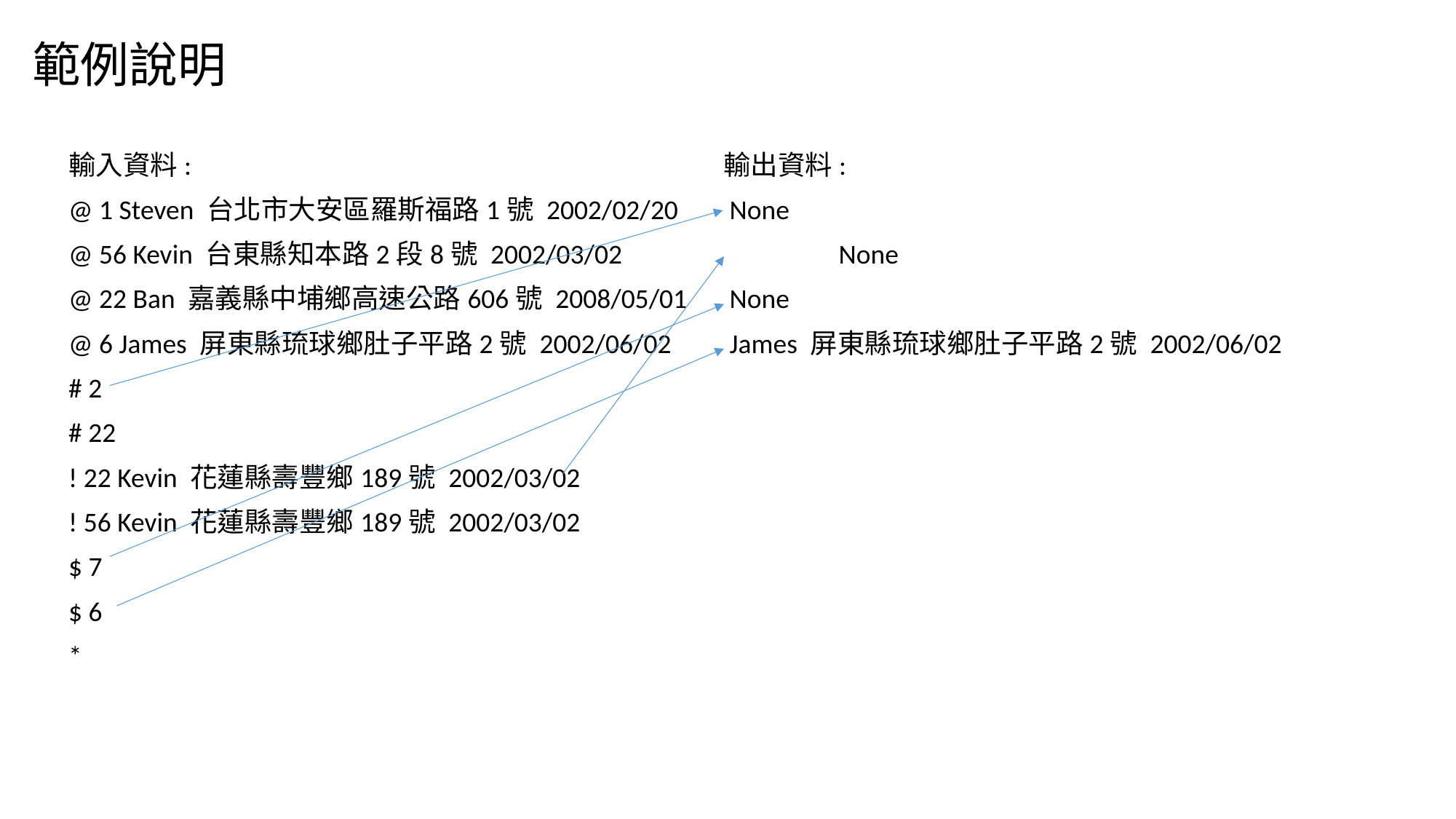

# 範例說明
輸入資料:					輸出資料:
@ 1 Steven 台北市大安區羅斯福路1號 2002/02/20    	 None
@ 56 Kevin 台東縣知本路2段8號 2002/03/02		 None
@ 22 Ban 嘉義縣中埔鄉高速公路606號 2008/05/01	 None
@ 6 James 屏東縣琉球鄉肚子平路2號 2002/06/02	 James 屏東縣琉球鄉肚子平路2號 2002/06/02
# 2
# 22
! 22 Kevin 花蓮縣壽豐鄉189號 2002/03/02
! 56 Kevin 花蓮縣壽豐鄉189號 2002/03/02
$ 7
$ 6
*